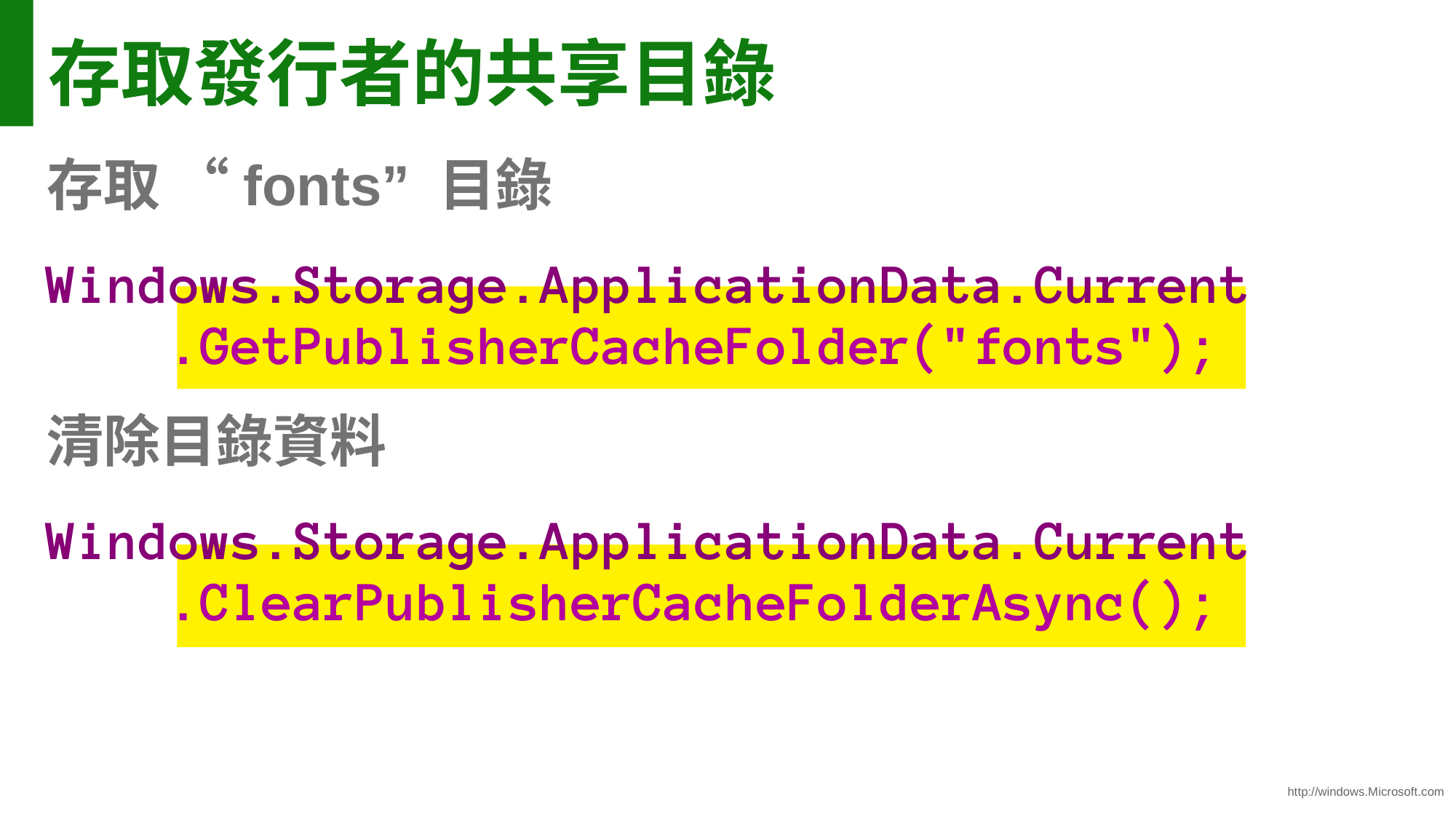

# 存取發行者的共享目錄
存取 “fonts” 目錄
Windows.Storage.ApplicationData.Current
    .GetPublisherCacheFolder("fonts");
清除目錄資料
Windows.Storage.ApplicationData.Current
    .ClearPublisherCacheFolderAsync();